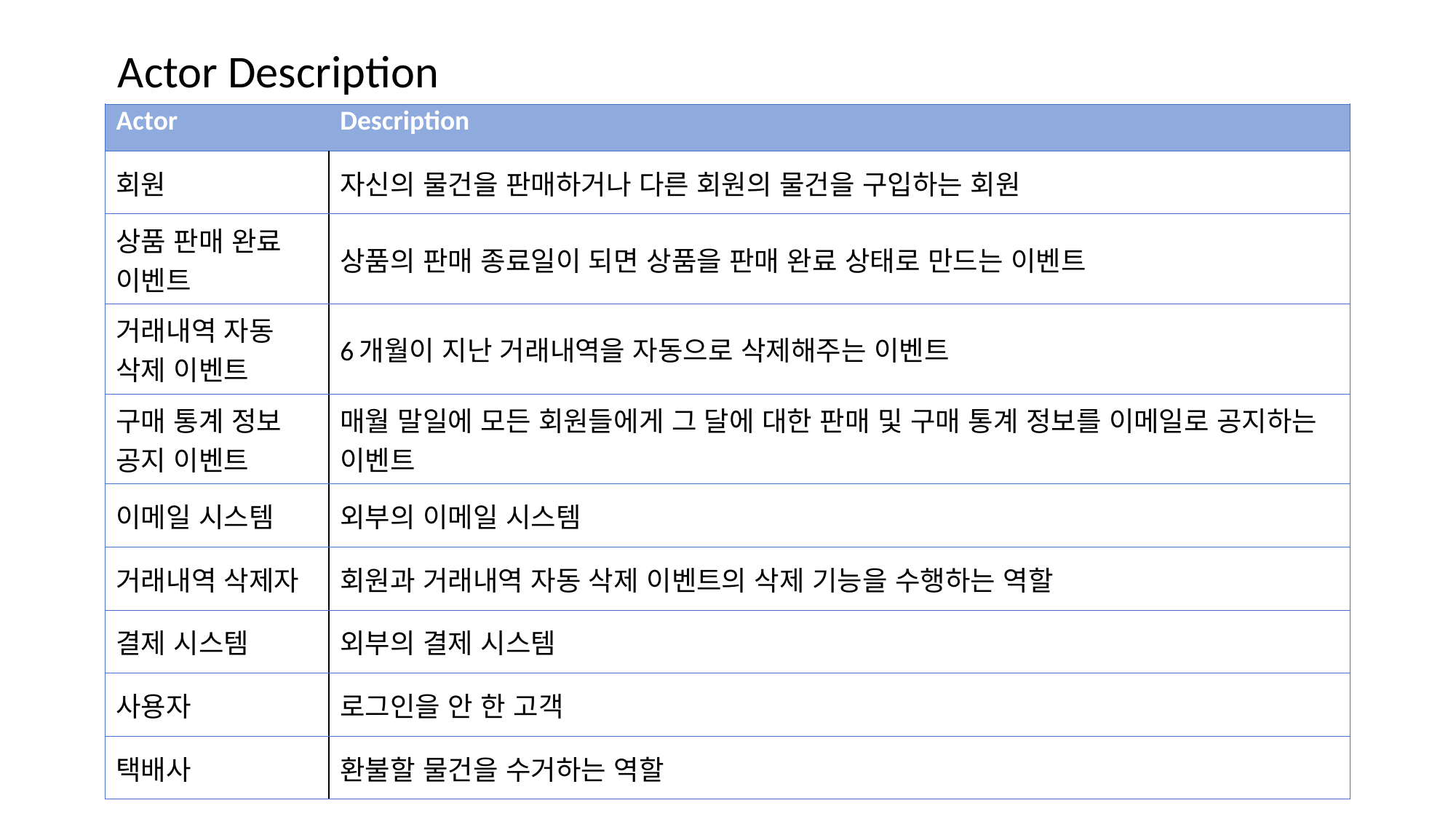

Actor Description
| Actor | Description |
| --- | --- |
| 회원 | 자신의 물건을 판매하거나 다른 회원의 물건을 구입하는 회원 |
| 상품 판매 완료 이벤트 | 상품의 판매 종료일이 되면 상품을 판매 완료 상태로 만드는 이벤트 |
| 거래내역 자동 삭제 이벤트 | 6개월이 지난 거래내역을 자동으로 삭제해주는 이벤트 |
| 구매 통계 정보 공지 이벤트 | 매월 말일에 모든 회원들에게 그 달에 대한 판매 및 구매 통계 정보를 이메일로 공지하는 이벤트 |
| 이메일 시스템 | 외부의 이메일 시스템 |
| 거래내역 삭제자 | 회원과 거래내역 자동 삭제 이벤트의 삭제 기능을 수행하는 역할 |
| 결제 시스템 | 외부의 결제 시스템 |
| 사용자 | 로그인을 안 한 고객 |
| 택배사 | 환불할 물건을 수거하는 역할 |